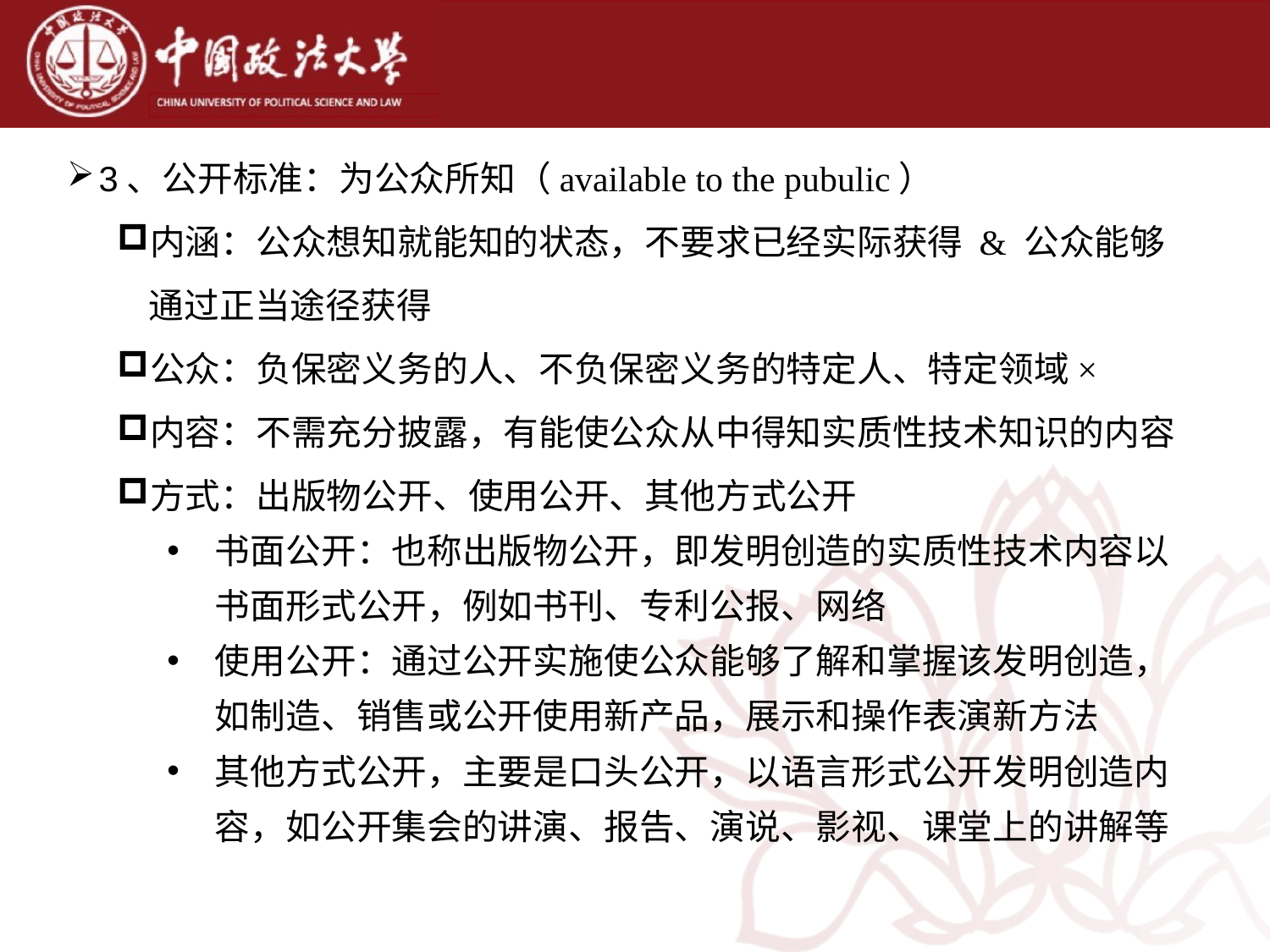

3、公开标准：为公众所知（available to the pubulic）
内涵：公众想知就能知的状态，不要求已经实际获得 & 公众能够通过正当途径获得
公众：负保密义务的人、不负保密义务的特定人、特定领域×
内容：不需充分披露，有能使公众从中得知实质性技术知识的内容
方式：出版物公开、使用公开、其他方式公开
书面公开：也称出版物公开，即发明创造的实质性技术内容以书面形式公开，例如书刊、专利公报、网络
使用公开：通过公开实施使公众能够了解和掌握该发明创造，如制造、销售或公开使用新产品，展示和操作表演新方法
其他方式公开，主要是口头公开，以语言形式公开发明创造内容，如公开集会的讲演、报告、演说、影视、课堂上的讲解等